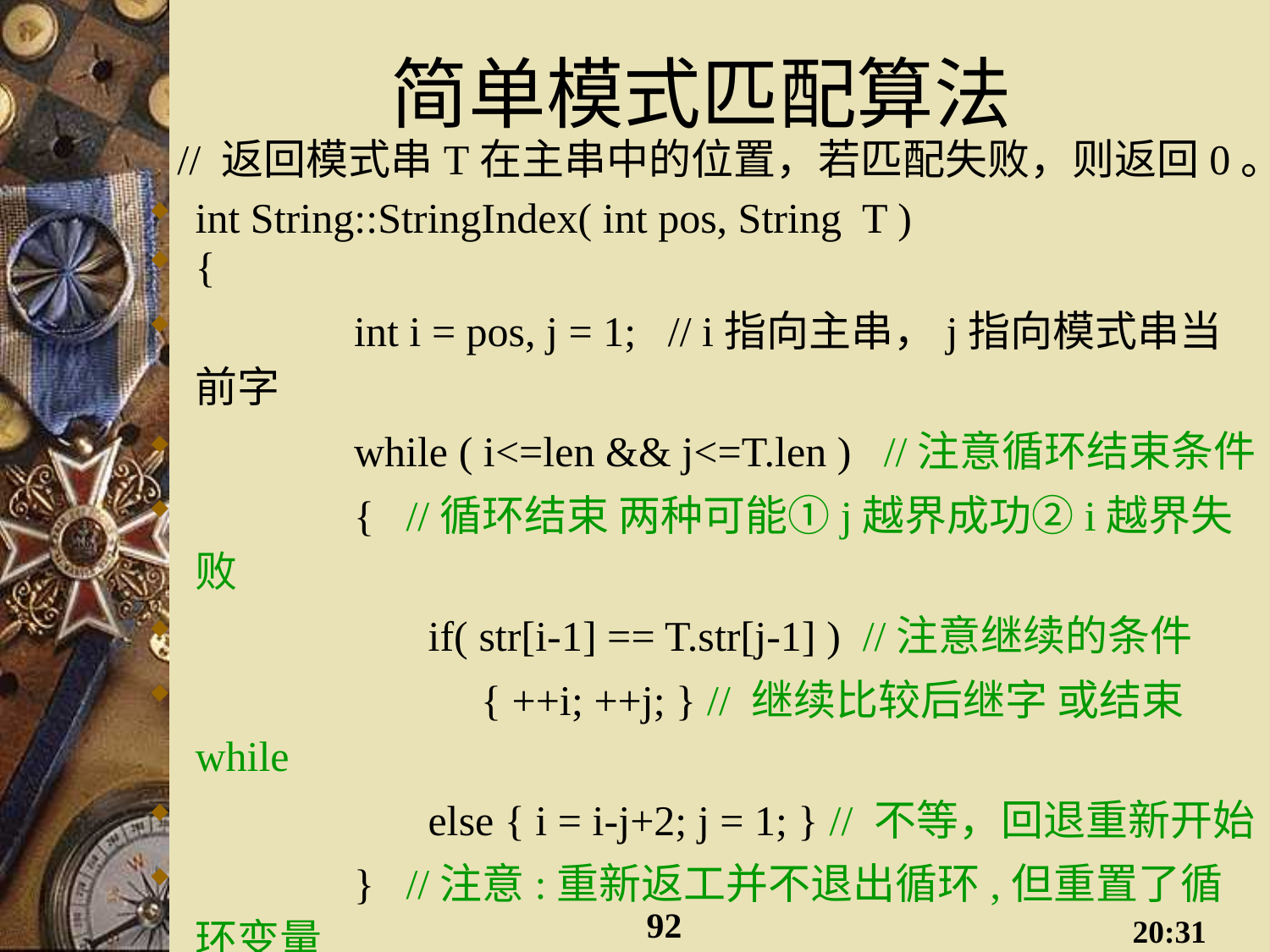

# 简单模式匹配算法

// 返回模式串T在主串中的位置，若匹配失败，则返回0。
int String::StringIndex( int pos, String  T )
{
	   int i = pos, j = 1;   // i指向主串，j指向模式串当前字
	   while ( i<=len && j<=T.len )   //注意循环结束条件
	   {   //循环结束 两种可能①j越界成功②i越界失败
	          if( str[i-1] == T.str[j-1] )  //注意继续的条件
		   { ++i; ++j; } // 继续比较后继字 或结束while
	          else { i = i-j+2; j = 1; } // 不等，回退重新开始
	   }   //注意:重新返工并不退出循环,但重置了循环变量
	   if(j > T.len ) return i-T.len; //循环结束 两种可能
	   else return 0;
}